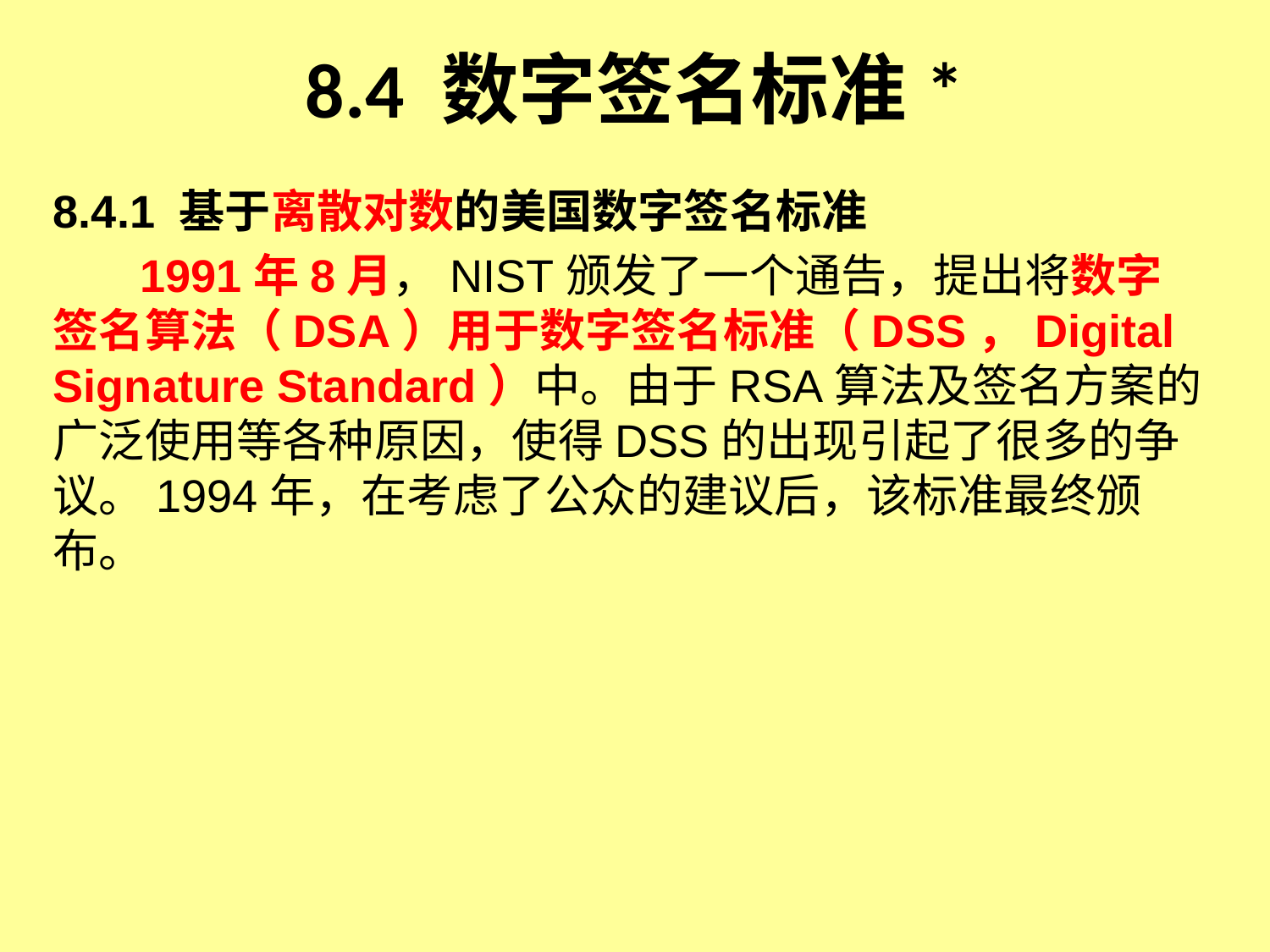

# 8.4 数字签名标准*
8.4.1 基于离散对数的美国数字签名标准
1991年8月，NIST颁发了一个通告，提出将数字签名算法（DSA）用于数字签名标准（DSS，Digital Signature Standard）中。由于RSA算法及签名方案的广泛使用等各种原因，使得DSS的出现引起了很多的争议。1994年，在考虑了公众的建议后，该标准最终颁布。